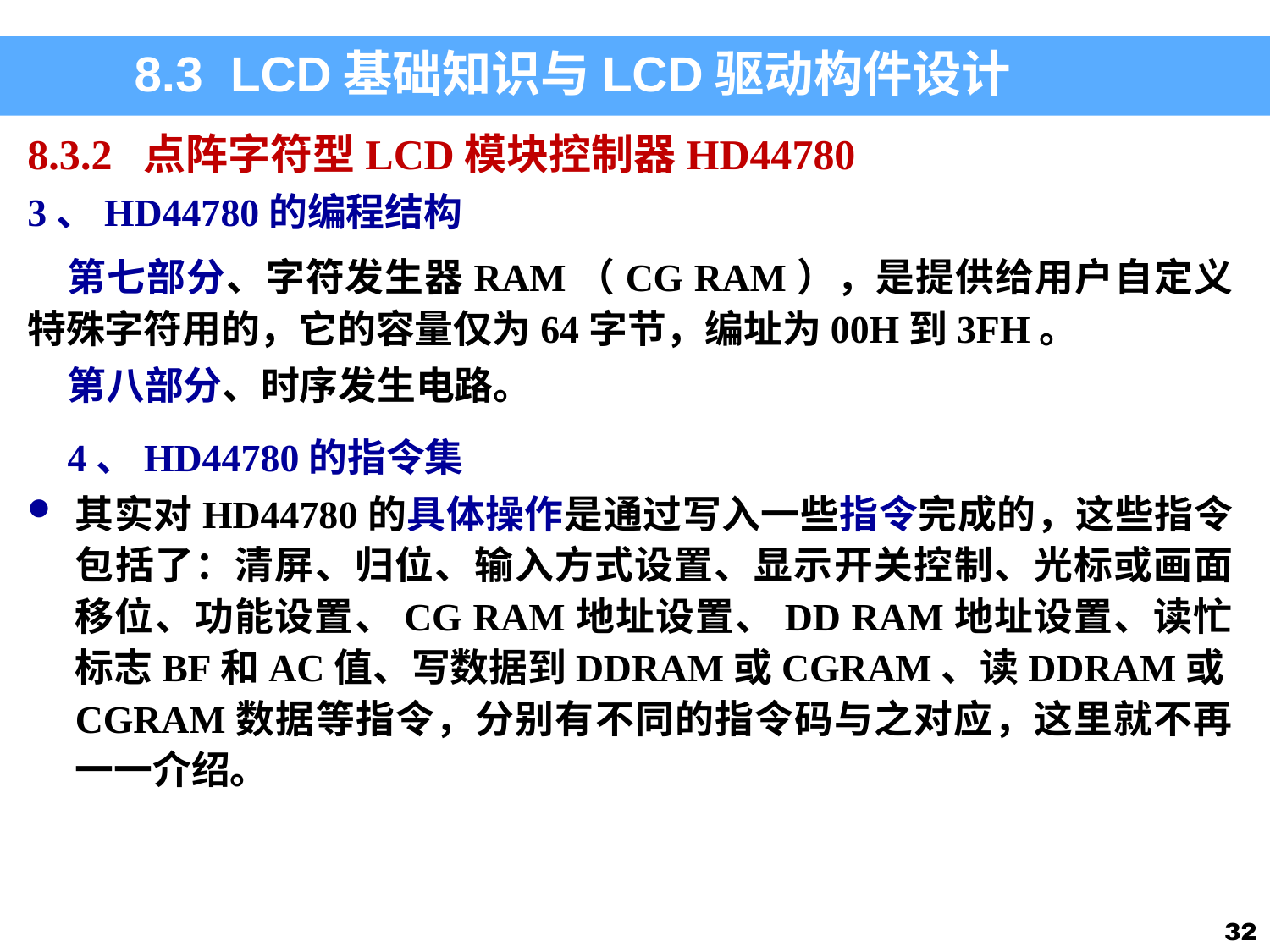

8.3  LCD基础知识与LCD驱动构件设计
8.3.2  点阵字符型LCD模块控制器HD44780
3、HD44780的编程结构
第七部分、字符发生器RAM（CG RAM），是提供给用户自定义特殊字符用的，它的容量仅为64字节，编址为00H到3FH。
第八部分、时序发生电路。
4、HD44780的指令集
其实对HD44780的具体操作是通过写入一些指令完成的，这些指令包括了：清屏、归位、输入方式设置、显示开关控制、光标或画面移位、功能设置、CG RAM地址设置、DD RAM地址设置、读忙标志BF和AC值、写数据到DDRAM或CGRAM、读DDRAM或CGRAM数据等指令，分别有不同的指令码与之对应，这里就不再一一介绍。
32